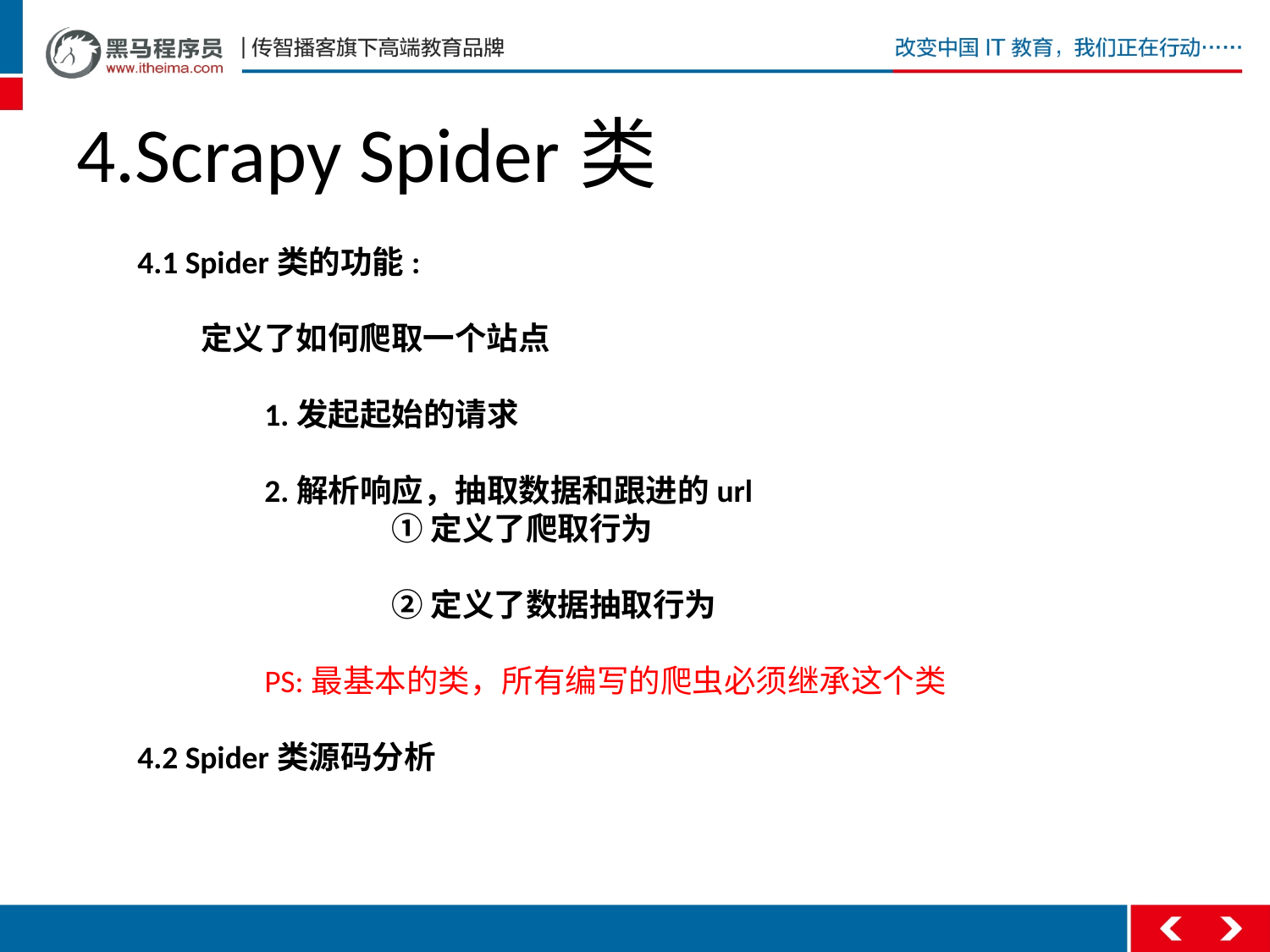

# 4.Scrapy Spider类
4.1 Spider类的功能:

定义了如何爬取一个站点

	1.发起起始的请求

	2.解析响应，抽取数据和跟进的url
		①定义了爬取行为

		②定义了数据抽取行为

	PS:最基本的类，所有编写的爬虫必须继承这个类

4.2 Spider类源码分析